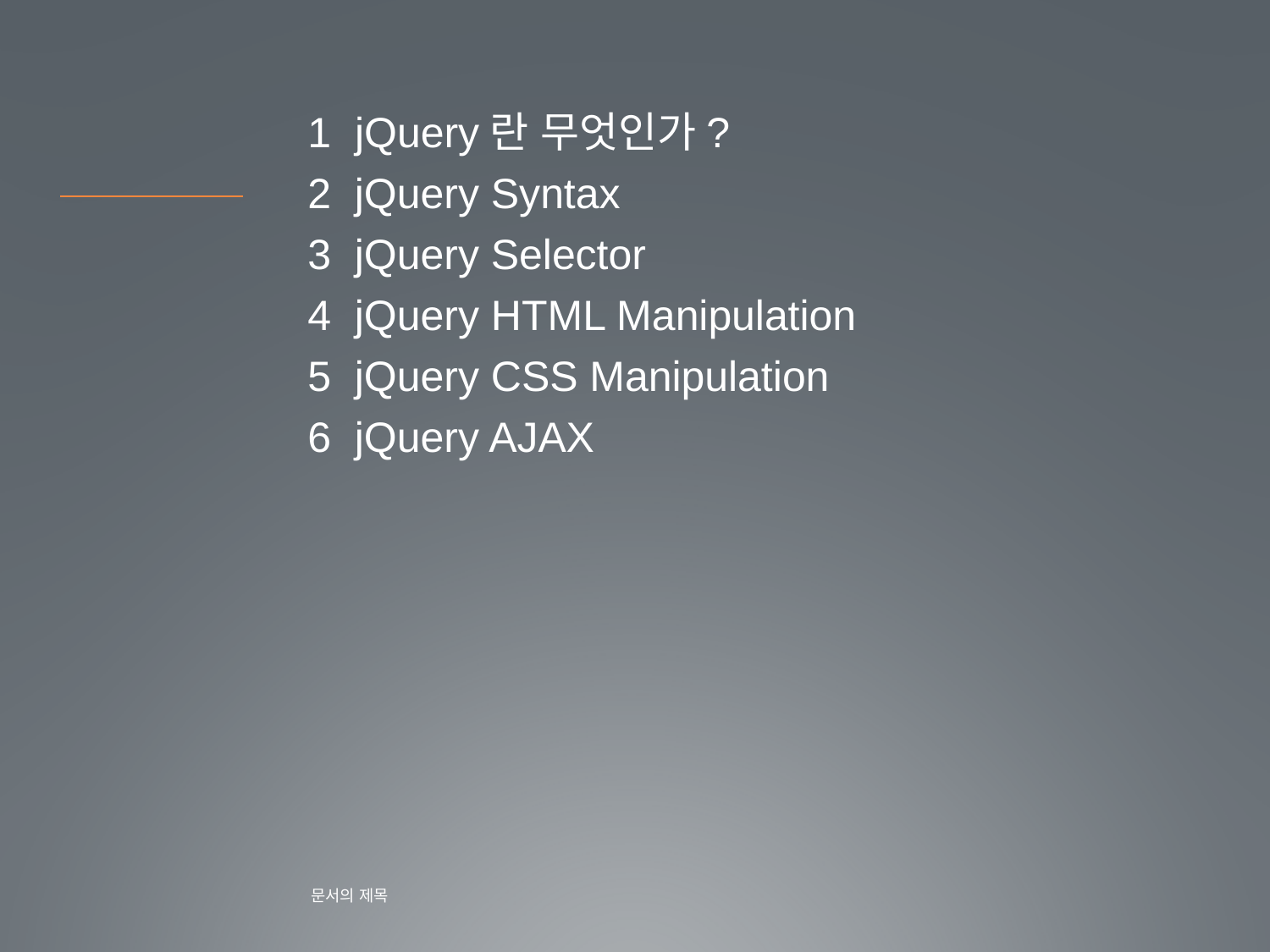

1  jQuery란 무엇인가?
2  jQuery Syntax
3  jQuery Selector
4  jQuery HTML Manipulation
5  jQuery CSS Manipulation
6  jQuery AJAX
문서의 제목